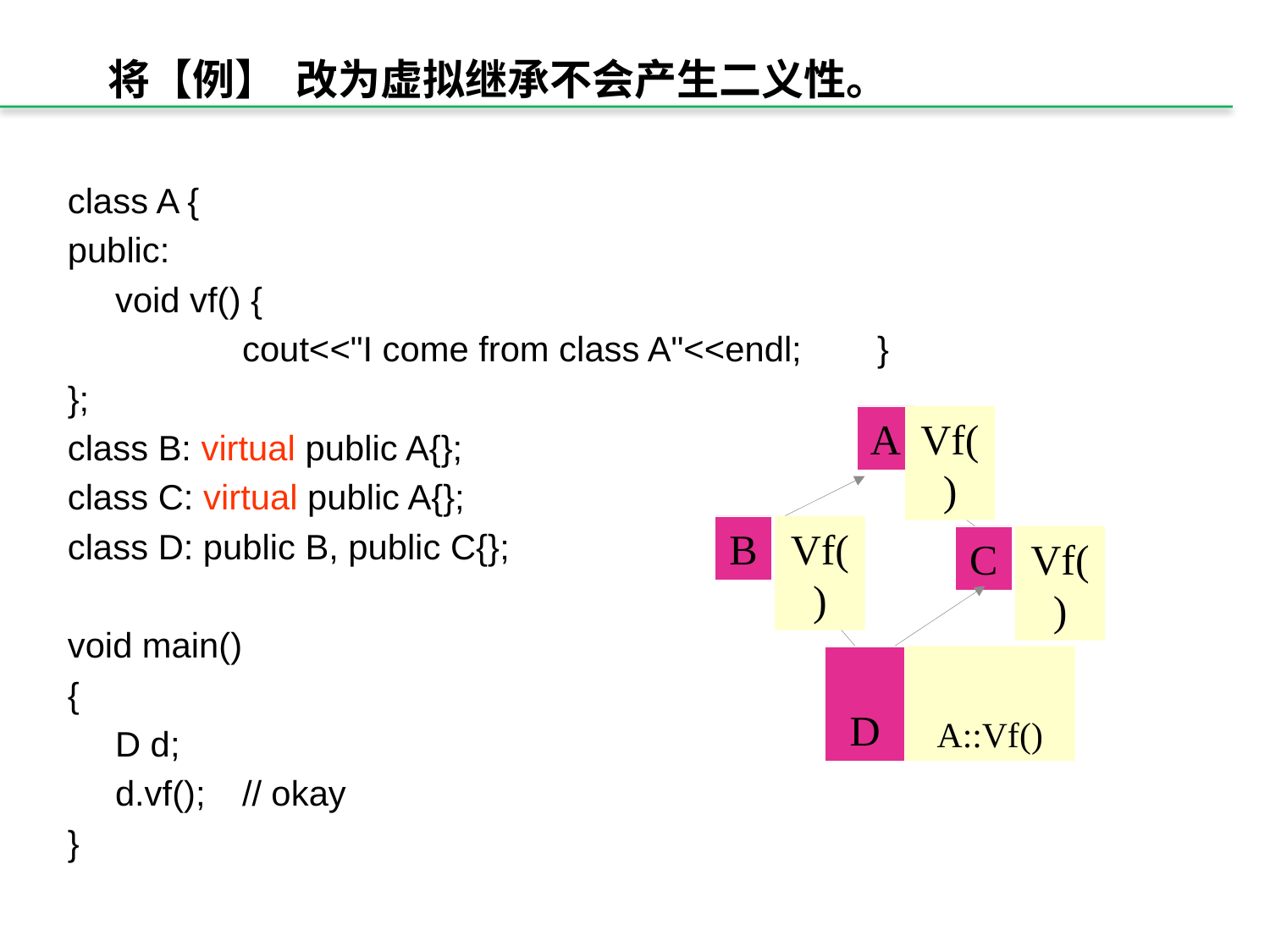

将【例】  改为虚拟继承不会产生二义性。
class A {
public:
	void vf() {
		cout<<"I come from class A"<<endl;	}
};
class B: virtual public A{};
class C: virtual public A{};
class D: public B, public C{};

void main()
{
	D d;
	d.vf();	// okay
}
A
Vf()

B
Vf()
C
Vf()

A::Vf()

D